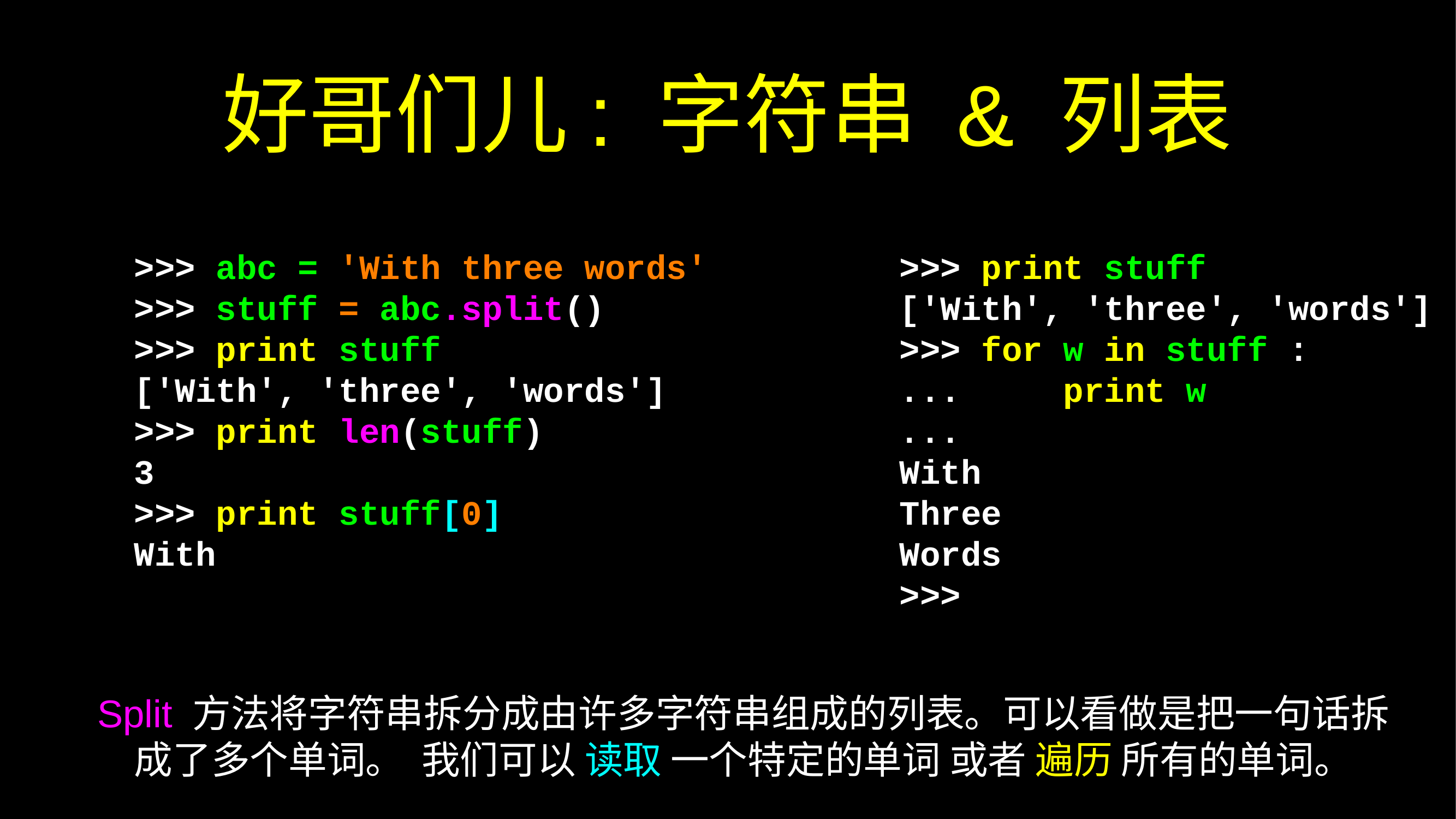

# 好哥们儿: 字符串 & 列表
>>> print stuff
['With', 'three', 'words']
>>> for w in stuff :
...     print w
...
With
Three
Words
>>>
>>> abc = 'With three words'
>>> stuff = abc.split()
>>> print stuff
['With', 'three', 'words']
>>> print len(stuff)
3
>>> print stuff[0]
With
Split 方法将字符串拆分成由许多字符串组成的列表。可以看做是把一句话拆成了多个单词。  我们可以 读取 一个特定的单词 或者 遍历 所有的单词。